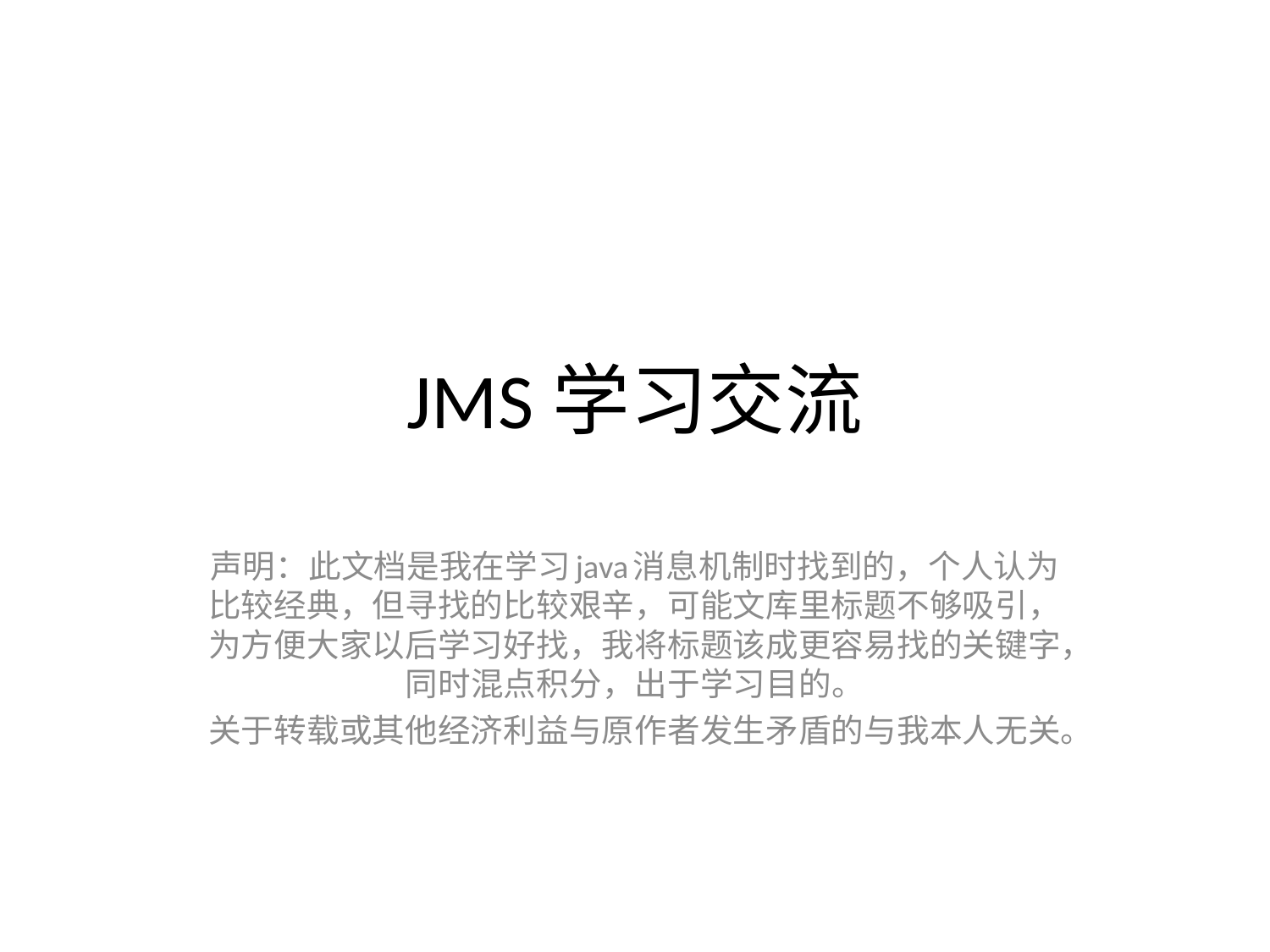

# JMS学习交流
声明：此文档是我在学习java消息机制时找到的，个人认为比较经典，但寻找的比较艰辛，可能文库里标题不够吸引，为方便大家以后学习好找，我将标题该成更容易找的关键字，同时混点积分，出于学习目的。
关于转载或其他经济利益与原作者发生矛盾的与我本人无关。